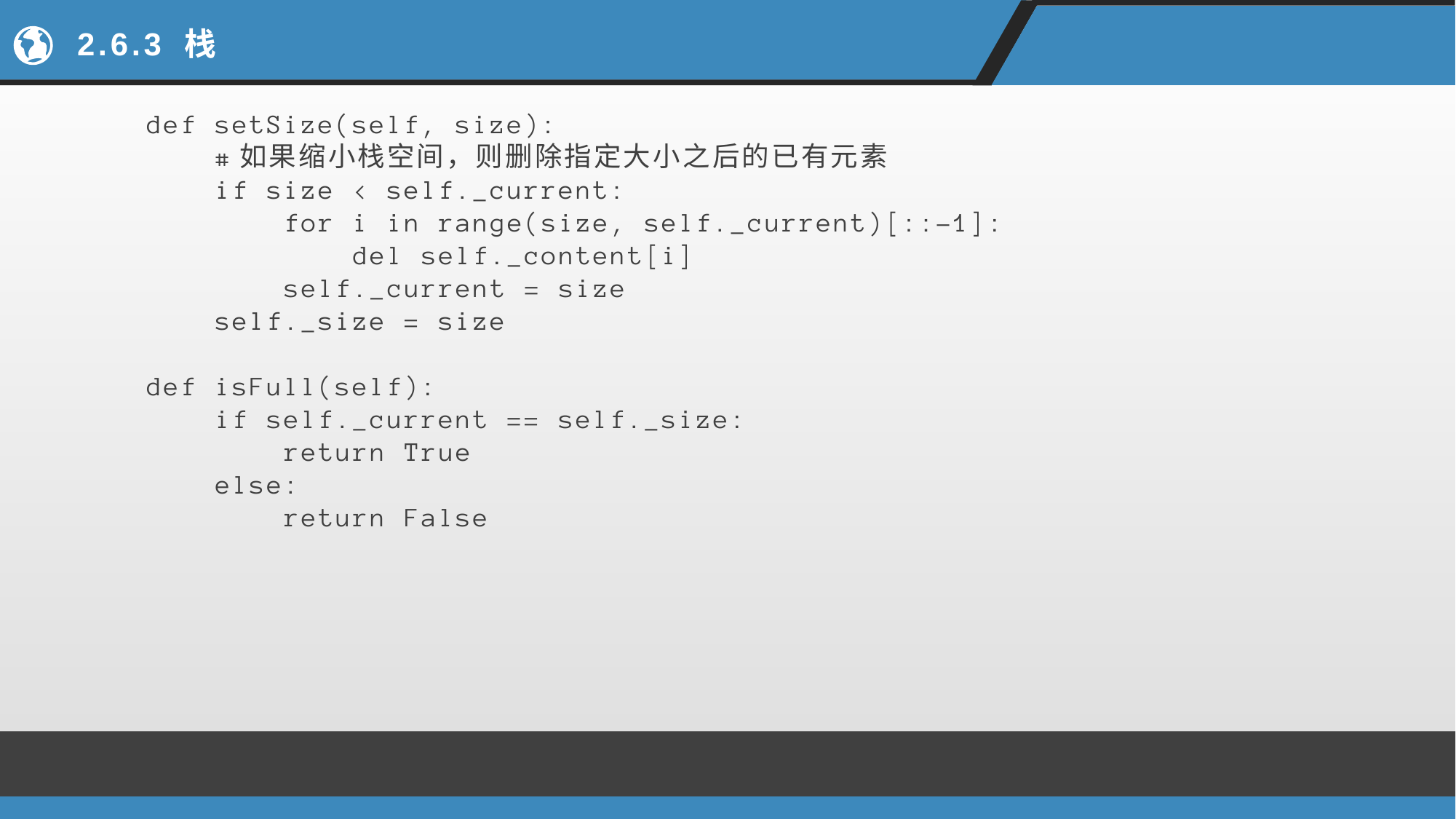

# 2.6.3 栈

    def setSize(self, size):
        #如果缩小栈空间，则删除指定大小之后的已有元素
        if size < self._current:
            for i in range(size, self._current)[::-1]:
                del self._content[i]
            self._current = size
        self._size = size

    def isFull(self):
        if self._current == self._size:
            return True
        else:
            return False